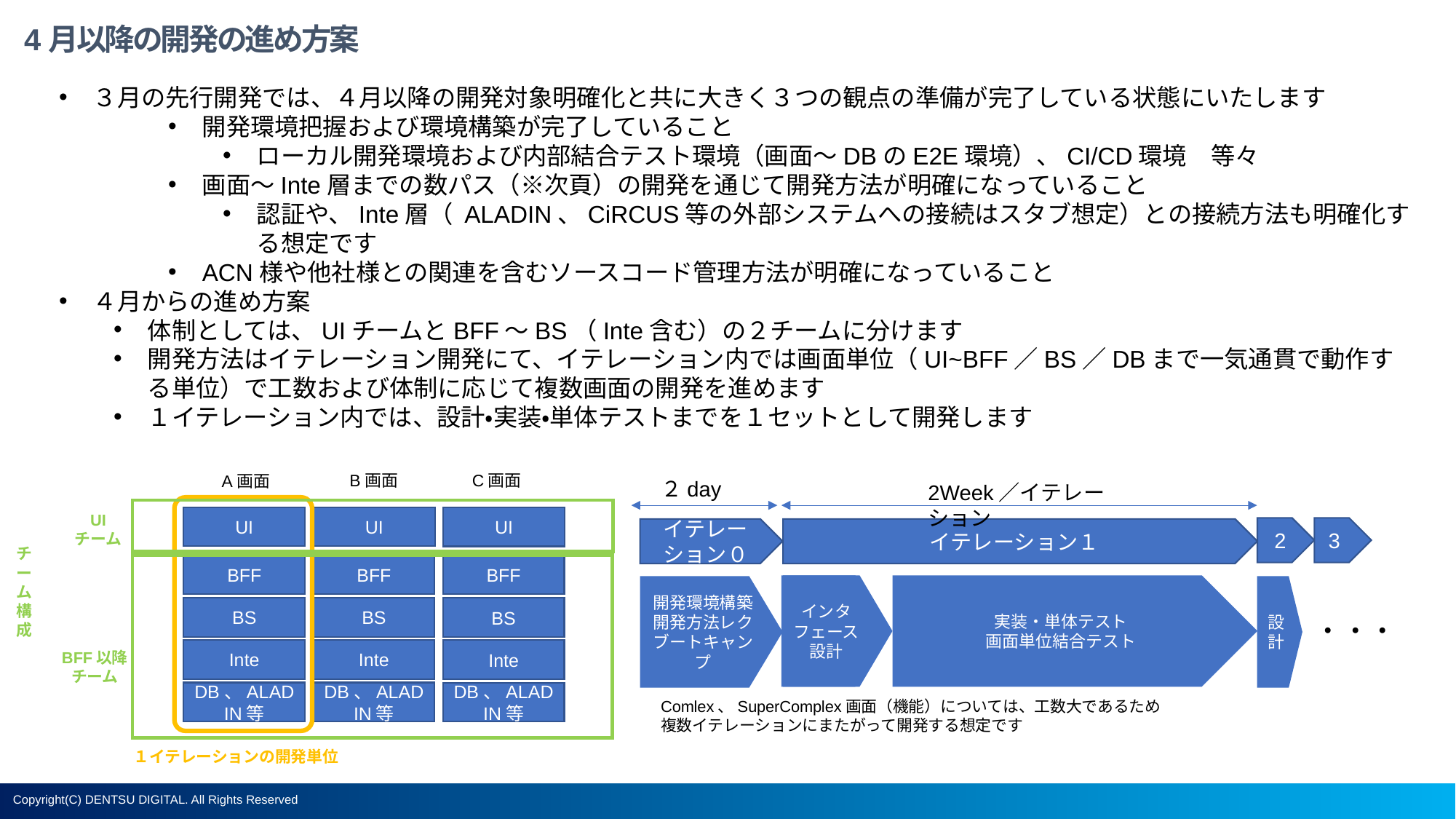

4月以降の開発の進め方案
３月の先行開発では、４月以降の開発対象明確化と共に大きく３つの観点の準備が完了している状態にいたします
開発環境把握および環境構築が完了していること
ローカル開発環境および内部結合テスト環境（画面～DBのE2E環境）、CI/CD環境　等々
画面～Inte層までの数パス（※次頁）の開発を通じて開発方法が明確になっていること
認証や、Inte層（ ALADIN、CiRCUS等の外部システムへの接続はスタブ想定）との接続方法も明確化する想定です
ACN様や他社様との関連を含むソースコード管理方法が明確になっていること
４月からの進め方案
体制としては、UIチームとBFF～BS（Inte含む）の２チームに分けます
開発方法はイテレーション開発にて、イテレーション内では画面単位（UI~BFF／BS／DBまで一気通貫で動作する単位）で工数および体制に応じて複数画面の開発を進めます
１イテレーション内では、設計・実装・単体テストまでを１セットとして開発します

B画面
C画面
A画面
２day
2Week／イテレーション

UI
チーム
UI
UI
UI
2
3
イテレーション０
イテレーション１
チーム構成
BFF
BFF
BFF

インタフェース設計
インタフェース設計
実装・単体テスト
画面単位結合テスト
開発環境構築
開発方法レク
ブートキャンプ
設計
BS
BS
BS
・・・
Inte
Inte
Inte
BFF以降
チーム
DB、ALADIN等
DB、ALADIN等
DB、ALADIN等
Comlex、SuperComplex画面（機能）については、工数大であるため
複数イテレーションにまたがって開発する想定です
１イテレーションの開発単位